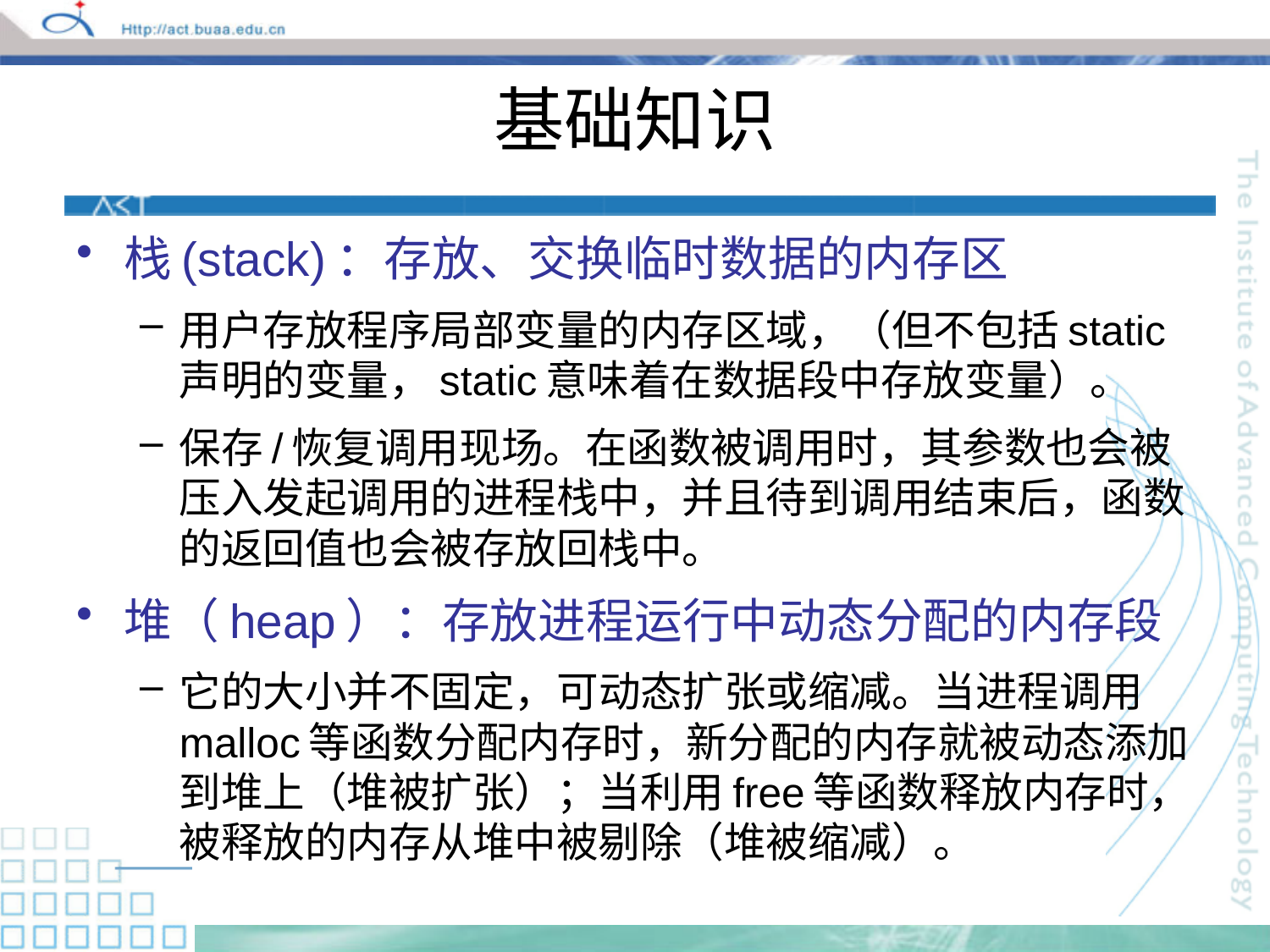

# 基础知识
栈(stack)：存放、交换临时数据的内存区
用户存放程序局部变量的内存区域，（但不包括static声明的变量，static意味着在数据段中存放变量）。
保存/恢复调用现场。在函数被调用时，其参数也会被压入发起调用的进程栈中，并且待到调用结束后，函数的返回值也会被存放回栈中。
堆（heap）：存放进程运行中动态分配的内存段
它的大小并不固定，可动态扩张或缩减。当进程调用malloc等函数分配内存时，新分配的内存就被动态添加到堆上（堆被扩张）；当利用free等函数释放内存时，被释放的内存从堆中被剔除（堆被缩减）。